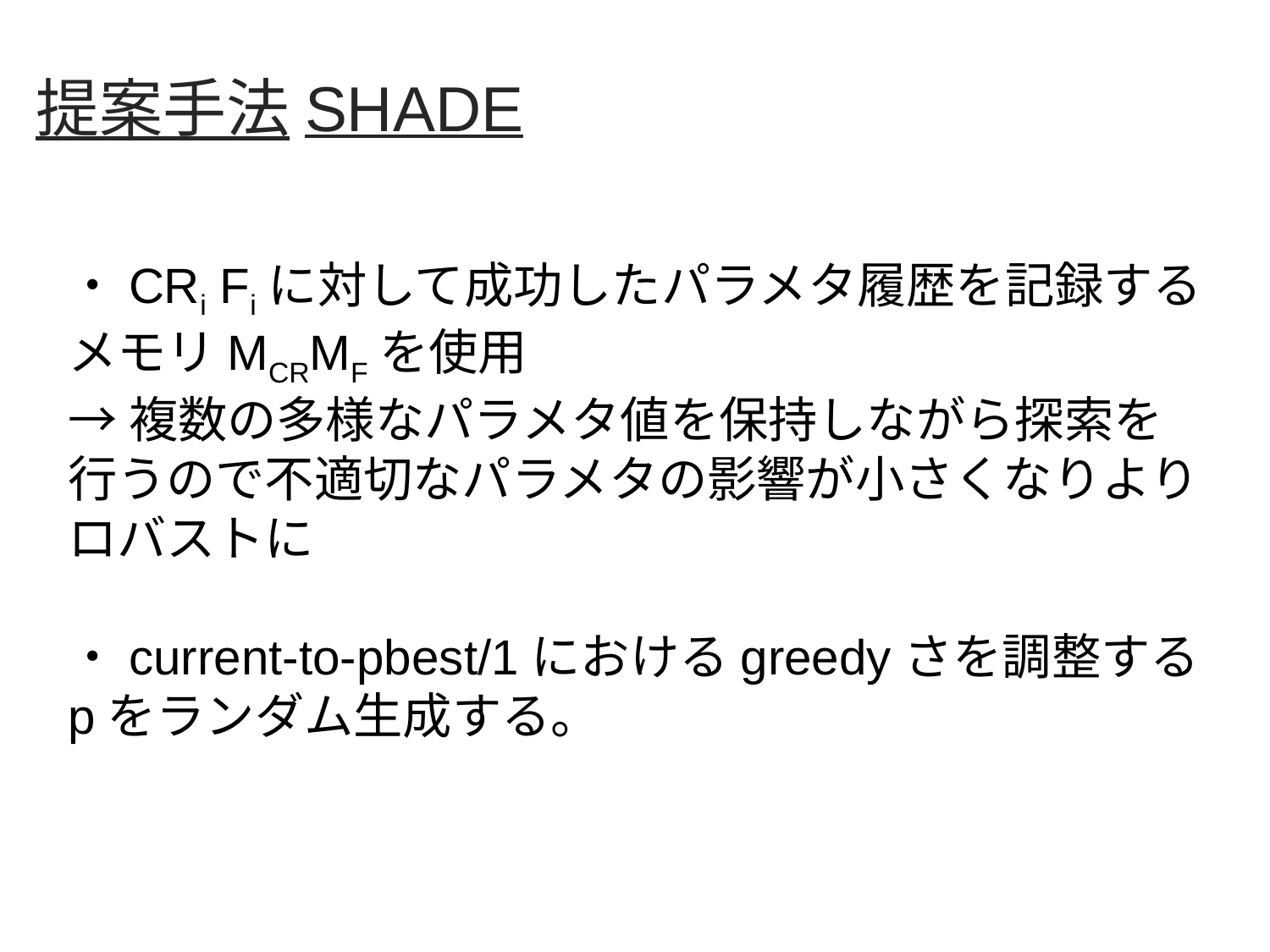

提案手法SHADE
・CRi Fiに対して成功したパラメタ履歴を記録するメモリMCRMFを使用
→複数の多様なパラメタ値を保持しながら探索を行うので不適切なパラメタの影響が小さくなりよりロバストに

・current-to-pbest/1におけるgreedyさを調整するpをランダム生成する。